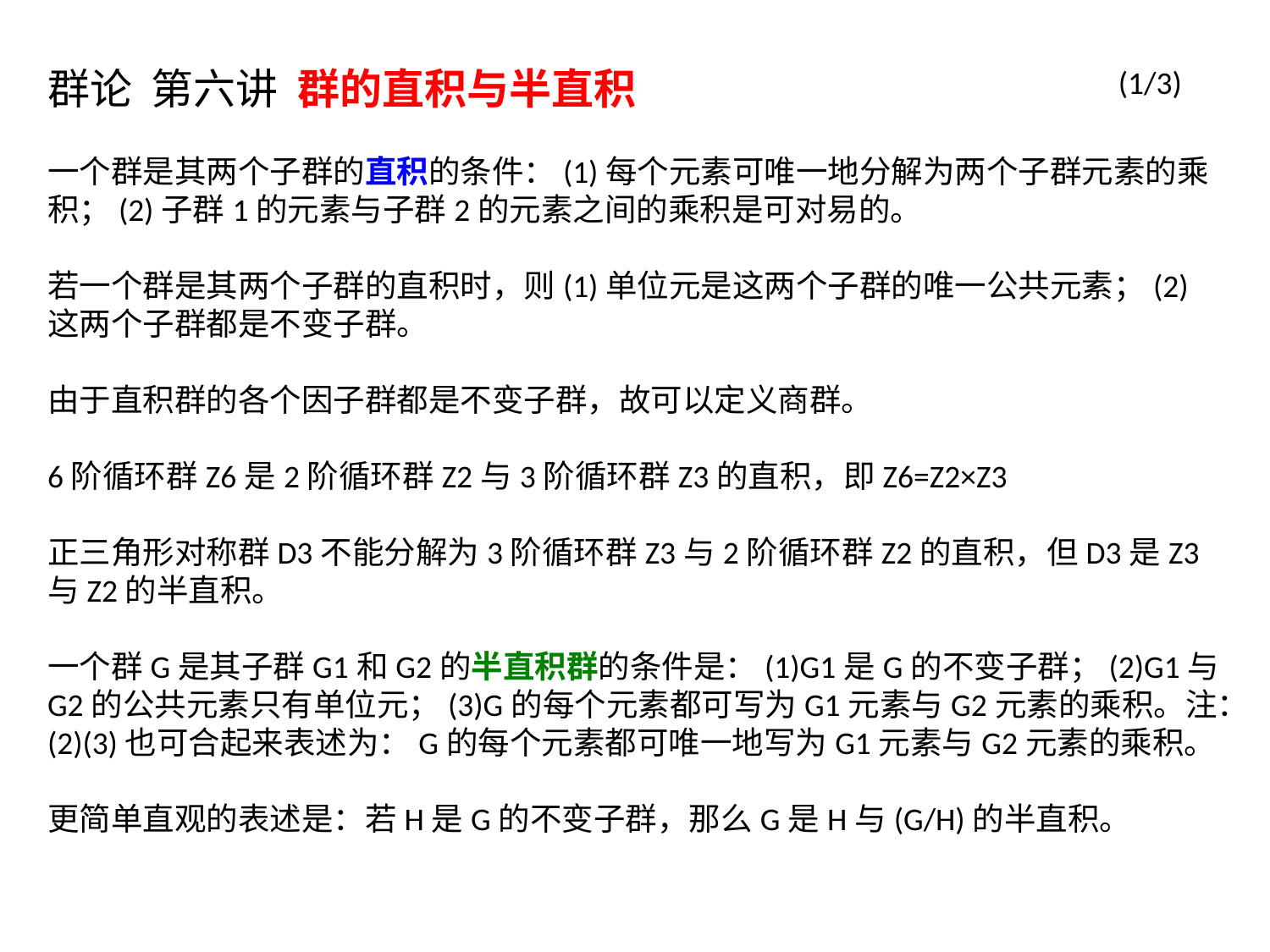

群论  第六讲  群的直积与半直积

一个群是其两个子群的直积的条件：(1)每个元素可唯一地分解为两个子群元素的乘积；(2)子群1的元素与子群2的元素之间的乘积是可对易的。

若一个群是其两个子群的直积时，则(1)单位元是这两个子群的唯一公共元素；(2)这两个子群都是不变子群。

由于直积群的各个因子群都是不变子群，故可以定义商群。

6阶循环群Z6是2阶循环群Z2与3阶循环群Z3的直积，即Z6=Z2×Z3

正三角形对称群D3不能分解为3阶循环群Z3与2阶循环群Z2的直积，但D3是Z3与Z2的半直积。

一个群G是其子群G1和G2的半直积群的条件是：(1)G1是G的不变子群；(2)G1与G2的公共元素只有单位元；(3)G的每个元素都可写为G1元素与G2元素的乘积。注：(2)(3)也可合起来表述为：G的每个元素都可唯一地写为G1元素与G2元素的乘积。

更简单直观的表述是：若H是G的不变子群，那么G是H与(G/H)的半直积。
(1/3)